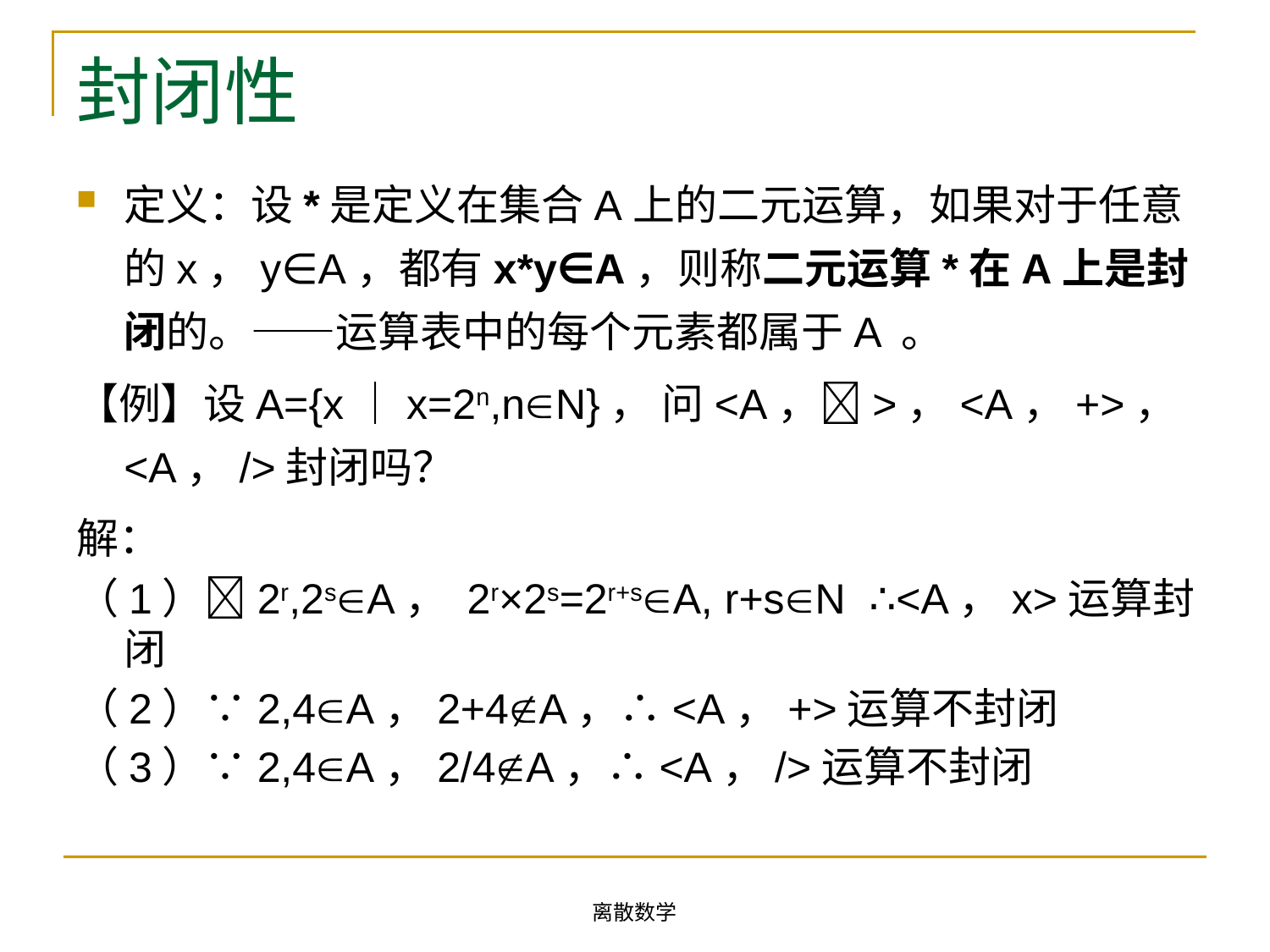

# 封闭性
定义：设*是定义在集合A上的二元运算，如果对于任意的x，y∈A，都有x*y∈A，则称二元运算*在A上是封闭的。——运算表中的每个元素都属于A 。
【例】设A={x｜x=2n,n∈N}， 问<A，×>，<A，+>，<A，/>封闭吗？
解：
（1）∀2r,2s∈A， 2r×2s=2r+s∈A, r+s∈N  ∴<A，x>运算封闭
（2）∵2,4∈A，2+4∉A，∴<A，+>运算不封闭
（3）∵2,4∈A，2/4∉A，∴<A，/>运算不封闭

17
离散数学